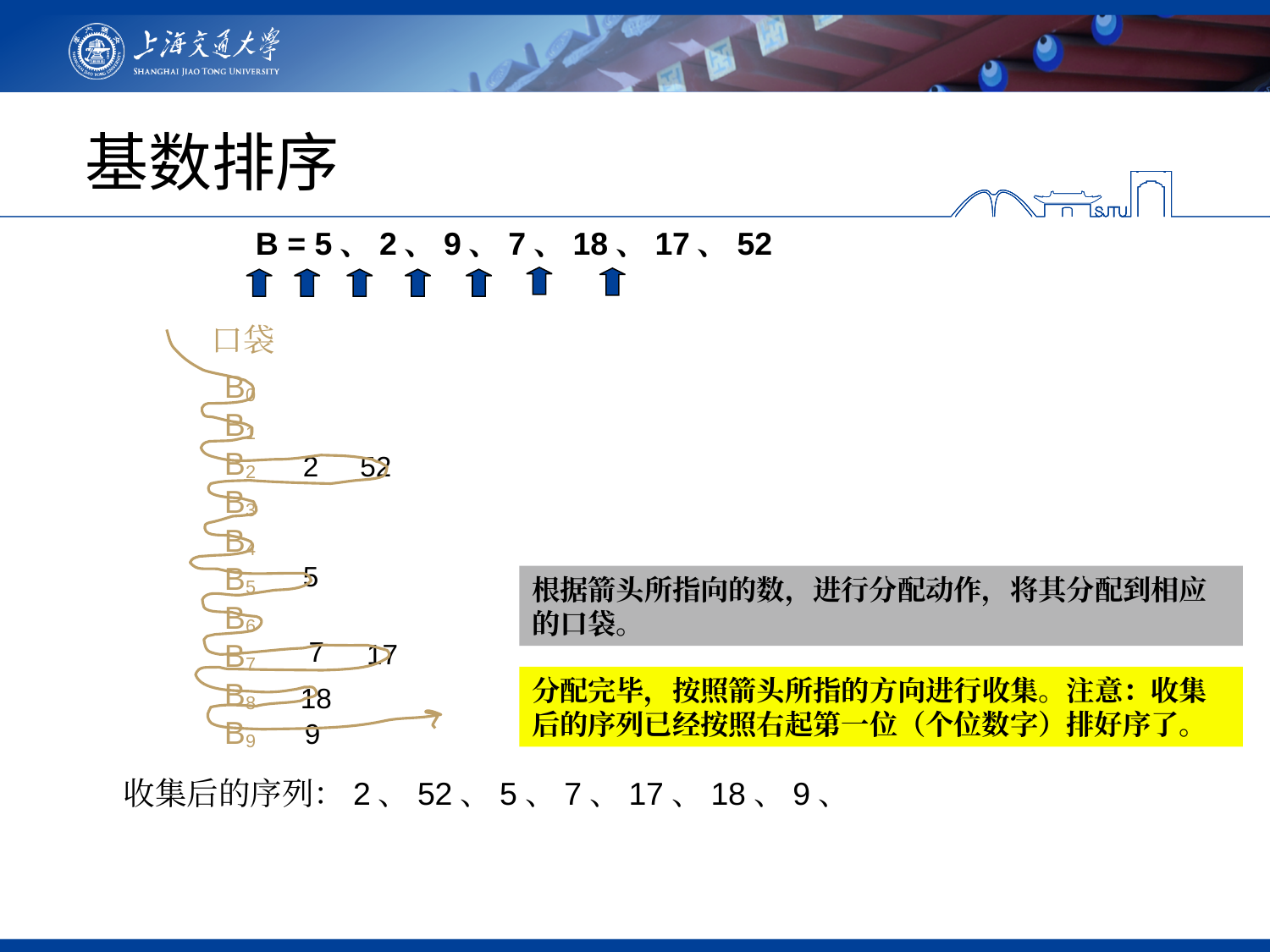

# 基数排序
	B = 5、2、9、7、18、17、52

口袋

B0
B1
B2
B3
B4
B5
B6
B7
B8
B9
2
52
5
根据箭头所指向的数，进行分配动作，将其分配到相应的口袋。
7
17
分配完毕，按照箭头所指的方向进行收集。注意：收集后的序列已经按照右起第一位（个位数字）排好序了。
18
9
收集后的序列：2、52、5、7、17、18、9、